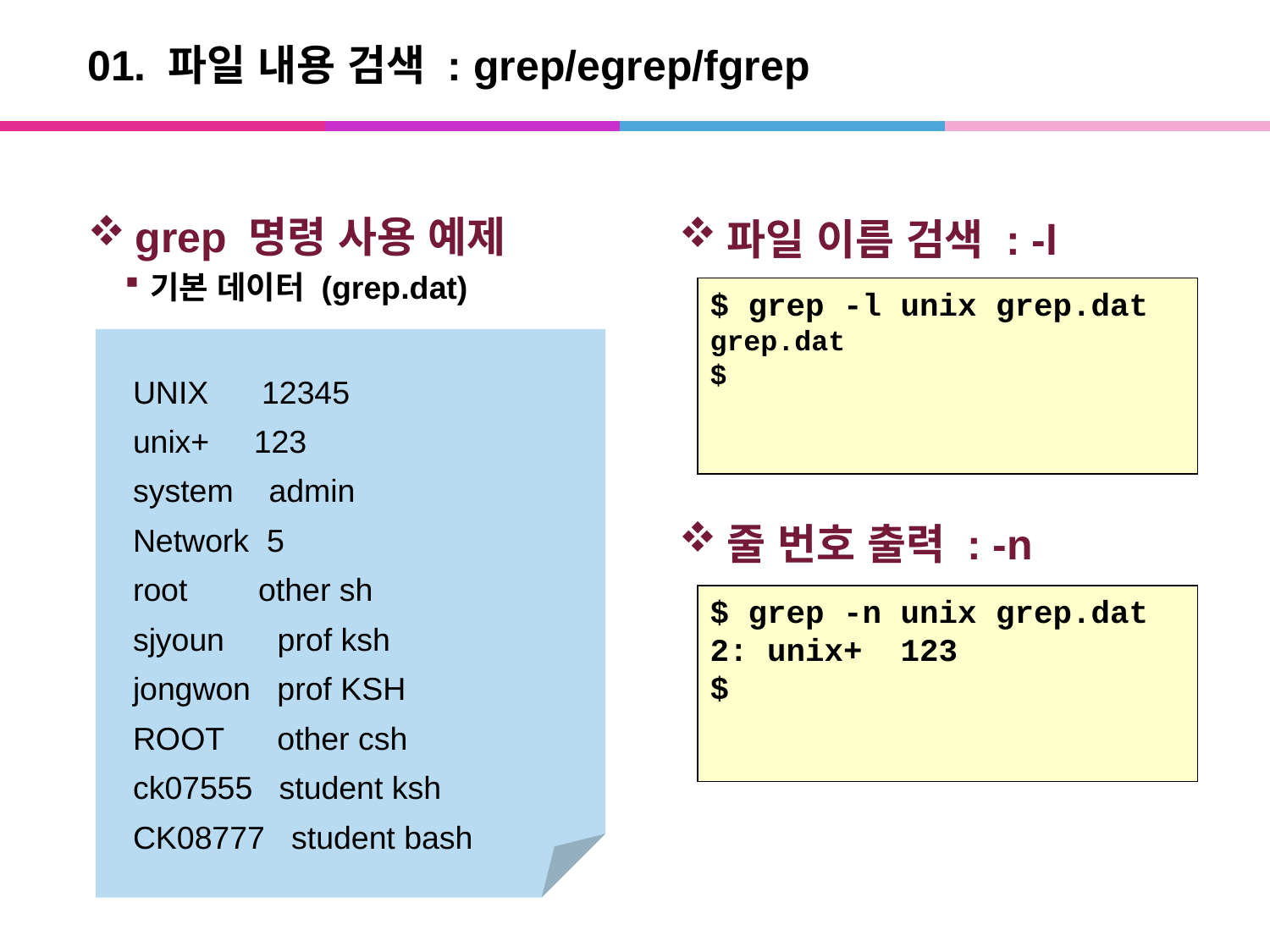

# 01. 파일 내용 검색 : grep/egrep/fgrep

grep 명령 사용 예제
기본 데이터 (grep.dat)
파일 이름 검색 : -l

줄 번호 출력 : -n

$ grep -l unix grep.dat
grep.dat
$

UNIX      12345
unix+     123
system    admin
Network  5
root        other sh
sjyoun      prof ksh
jongwon   prof KSH
ROOT      other csh
ck07555   student ksh
CK08777   student bash
$ grep -n unix grep.dat
2: unix+  123
$